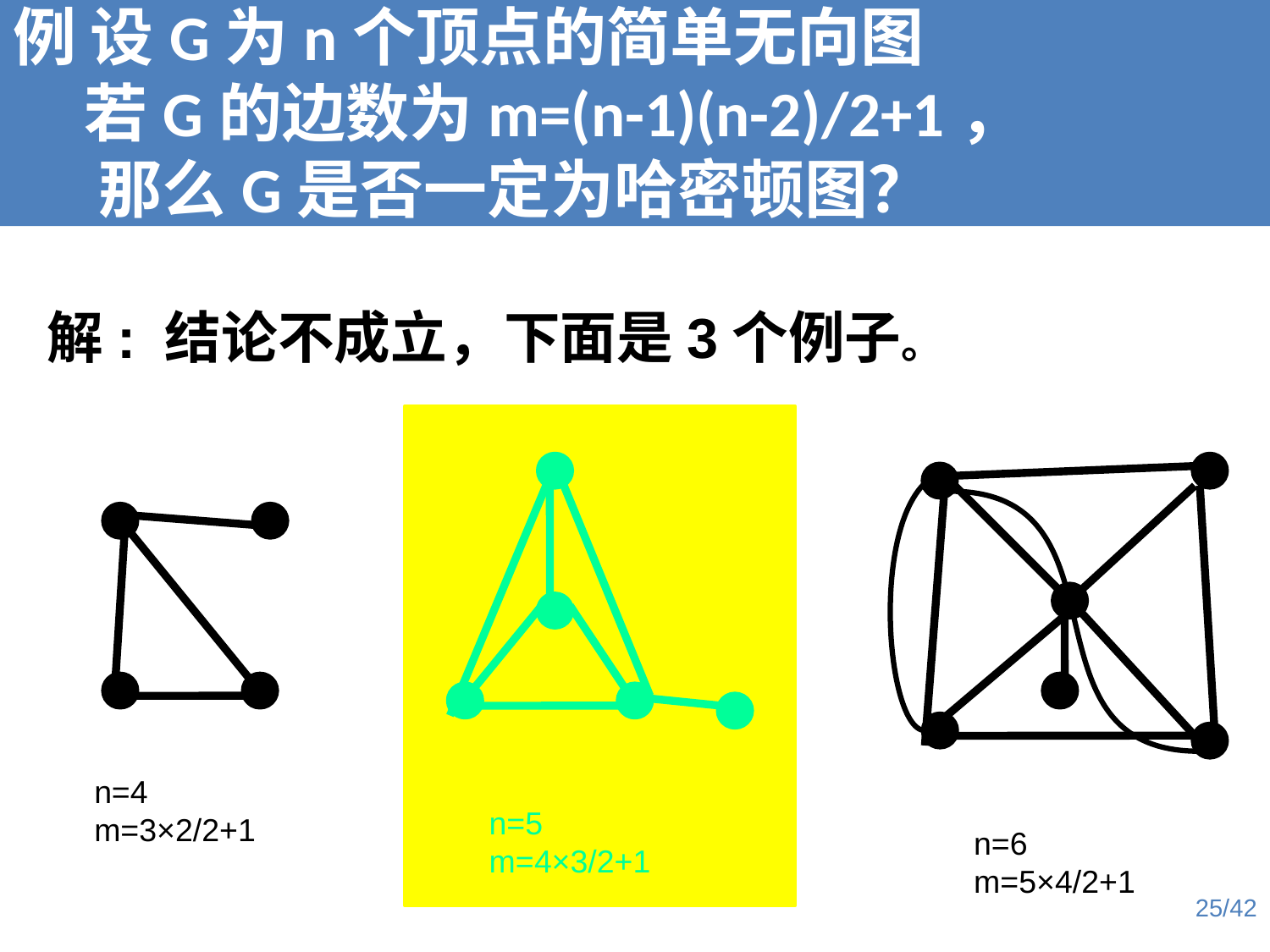

例 设G为n个顶点的简单无向图
     若G的边数为m=(n-1)(n-2)/2+1，
      那么G是否一定为哈密顿图？
解: 结论不成立，下面是3个例子。

n=4
m=3×2/2+1
n=5
m=4×3/2+1
n=6
m=5×4/2+1

25/42